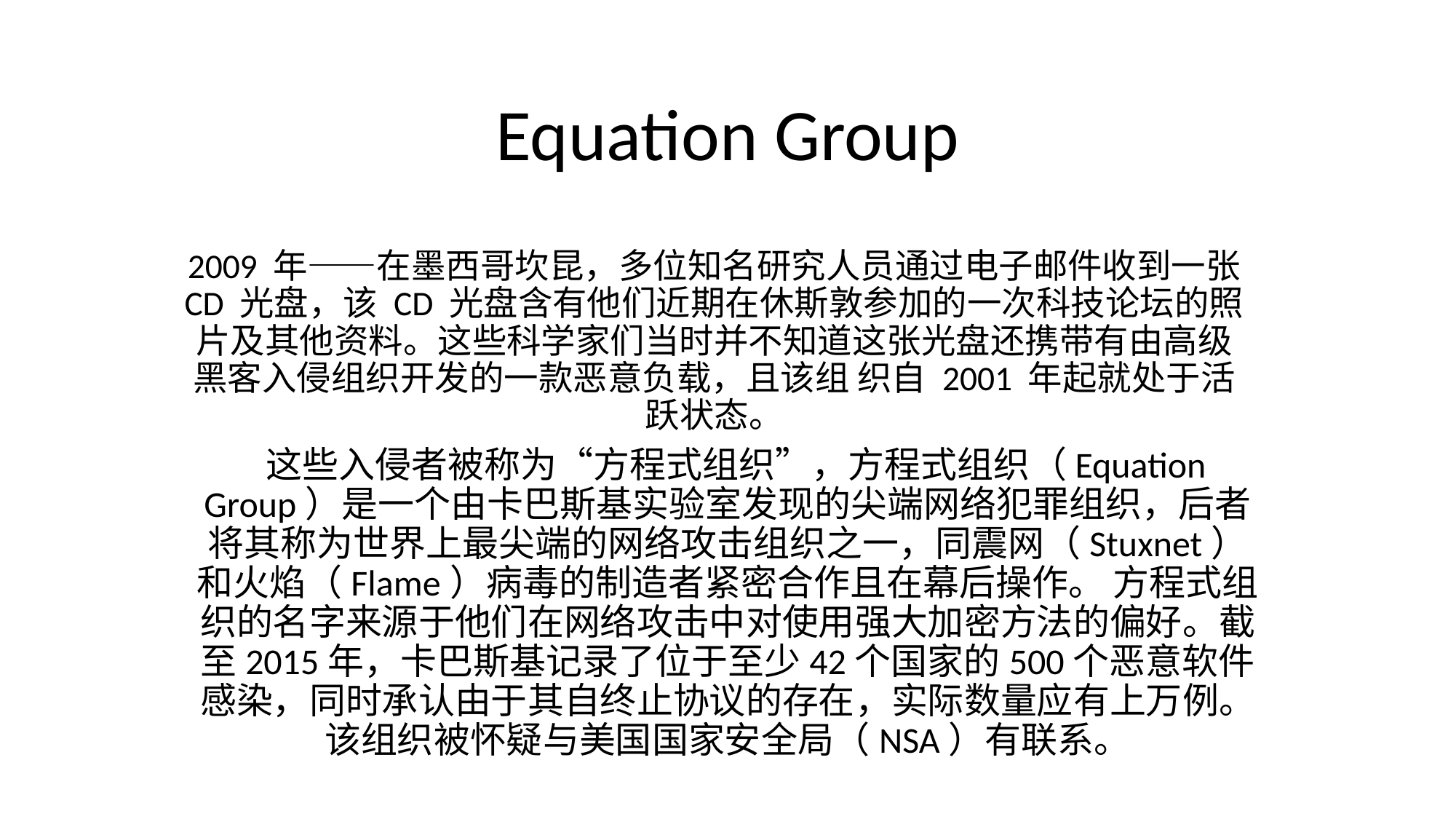

# Equation Group
2009 年——在墨西哥坎昆，多位知名研究人员通过电子邮件收到一张 CD 光盘，该 CD 光盘含有他们近期在休斯敦参加的一次科技论坛的照片及其他资料。这些科学家们当时并不知道这张光盘还携带有由高级黑客入侵组织开发的一款恶意负载，且该组 织自 2001 年起就处于活跃状态。

 这些入侵者被称为“方程式组织”，方程式组织（Equation Group）是一个由卡巴斯基实验室发现的尖端网络犯罪组织，后者将其称为世界上最尖端的网络攻击组织之一，同震网（Stuxnet）和火焰（Flame）病毒的制造者紧密合作且在幕后操作。 方程式组织的名字来源于他们在网络攻击中对使用强大加密方法的偏好。截至2015年，卡巴斯基记录了位于至少42个国家的500个恶意软件感染，同时承认由于其自终止协议的存在，实际数量应有上万例。 该组织被怀疑与美国国家安全局（NSA）有联系。